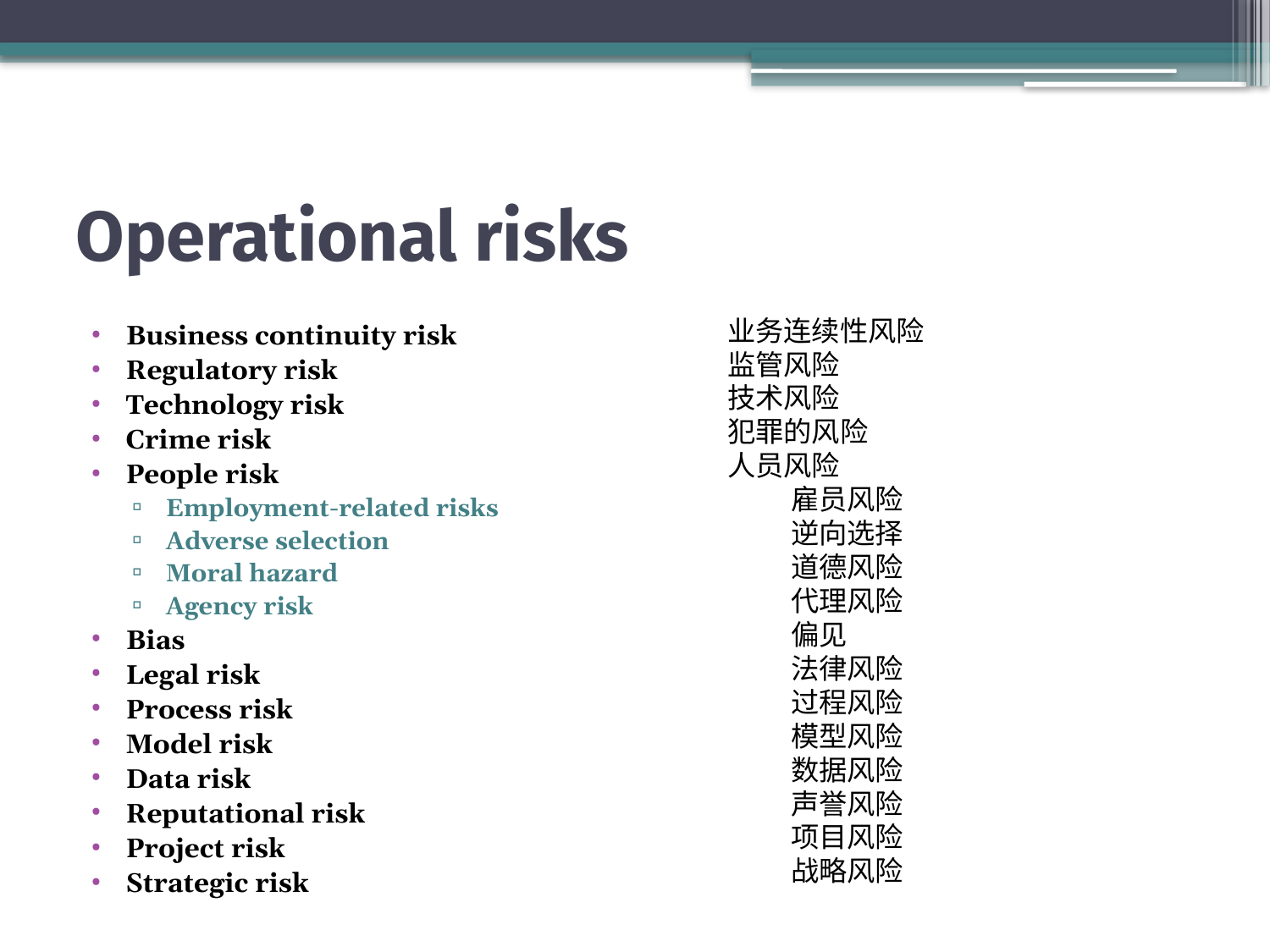

# Operational risks
业务连续性风险
监管风险
技术风险
犯罪的风险
人员风险
雇员风险
逆向选择
道德风险
代理风险
偏见
法律风险
过程风险
模型风险
数据风险
声誉风险
项目风险
战略风险
Business continuity risk
Regulatory risk
Technology risk
Crime risk
People risk
Employment-related risks
Adverse selection
Moral hazard
Agency risk
Bias
Legal risk
Process risk
Model risk
Data risk
Reputational risk
Project risk
Strategic risk